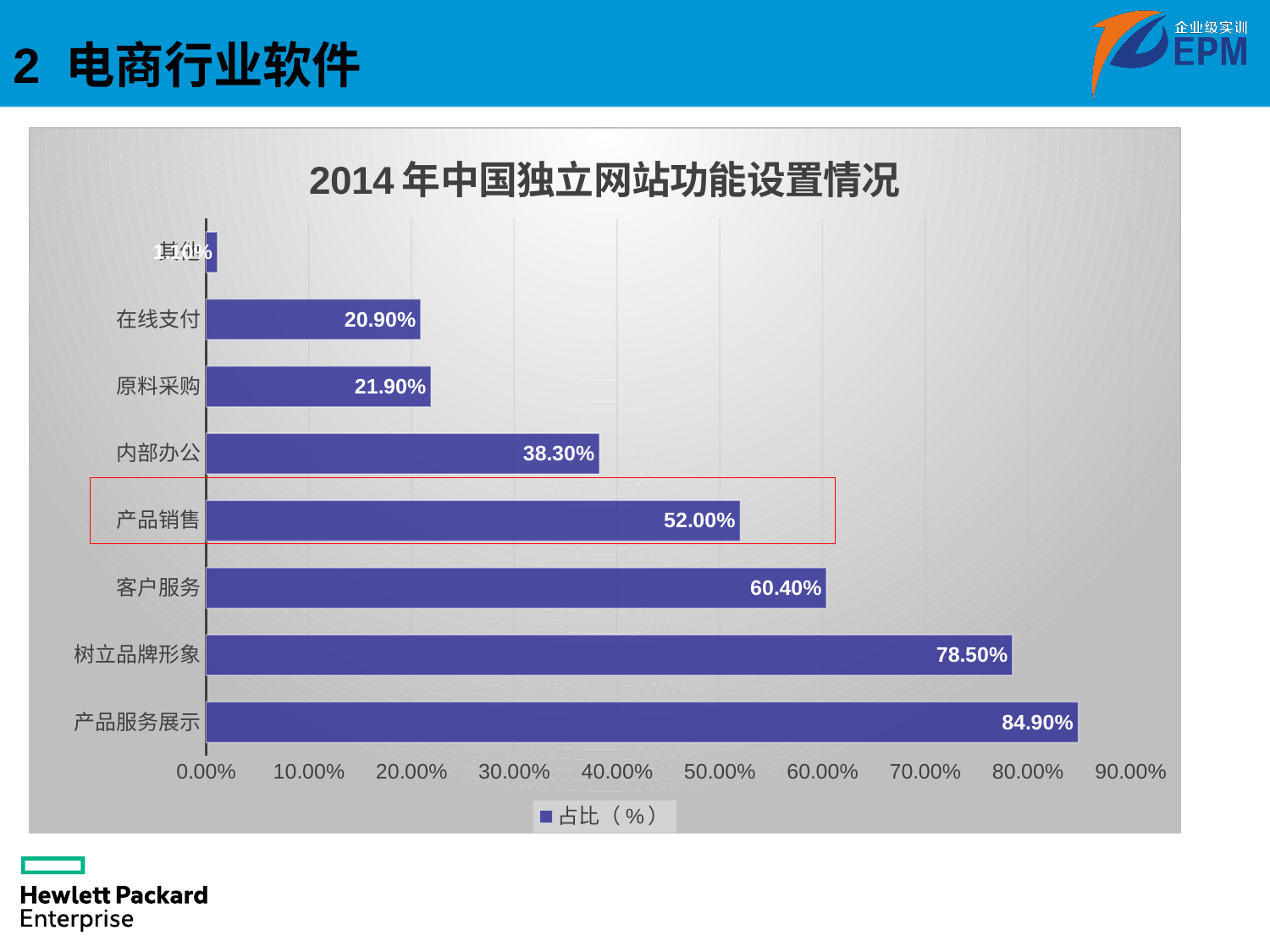

# 2 电商行业软件

### Chart: 2014年中国独立网站功能设置情况

| Category | 占比（%） |
|---|---|
| 产品服务展示 | 0.849 |
| 树立品牌形象 | 0.785 |
| 客户服务 | 0.604 |
| 产品销售 | 0.52 |
| 内部办公 | 0.383 |
| 原料采购 | 0.219 |
| 在线支付 | 0.209 |
| 其他 | 0.011 |